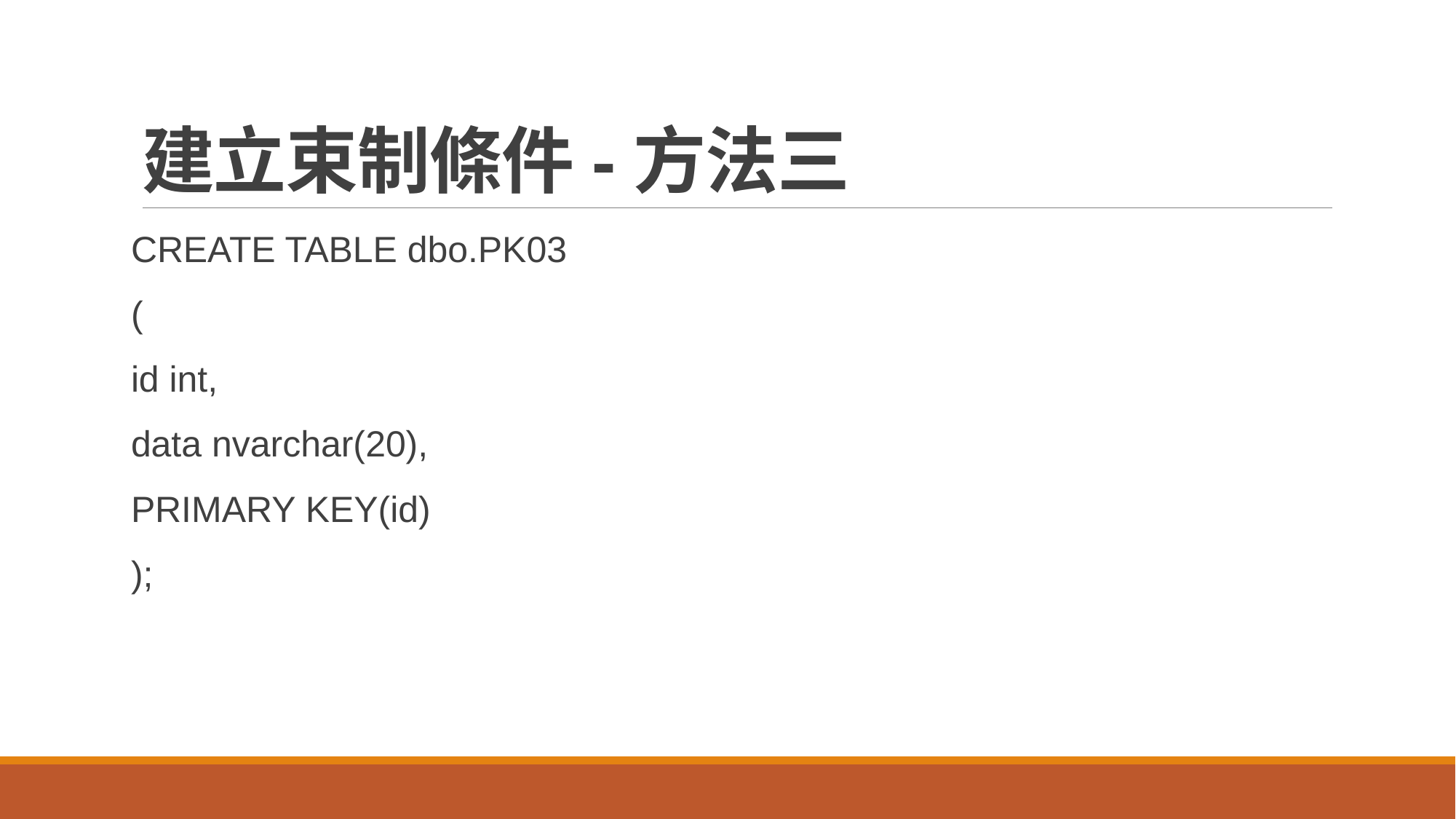

# 建立束制條件-方法三
CREATE TABLE dbo.PK03
(
id int,
data nvarchar(20),
PRIMARY KEY(id)
);